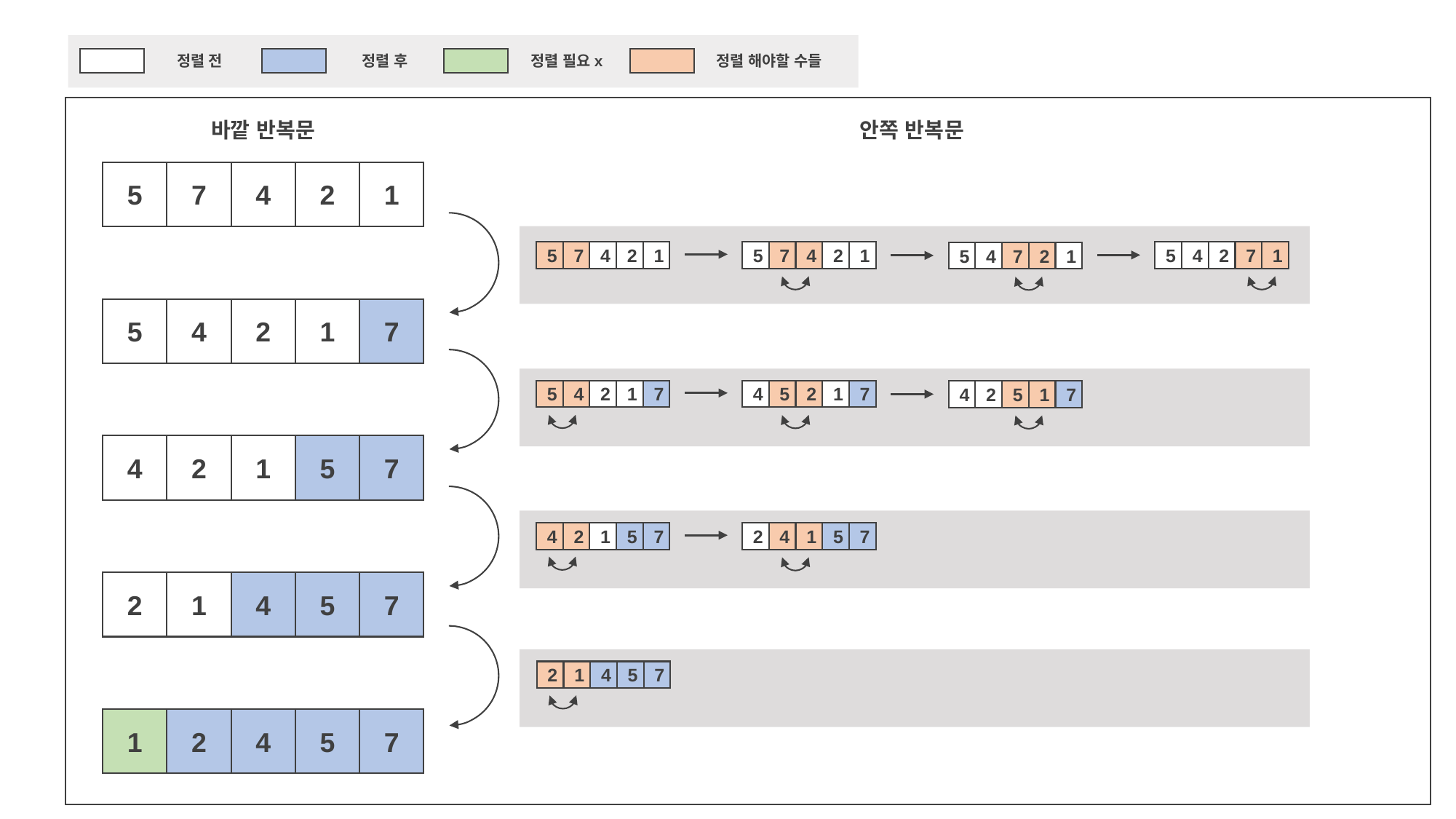

정렬 전
정렬 후
정렬 필요x
정렬 해야할 수들

바깥 반복문
안쪽 반복문
5
7
4
2
1

5
7
4
2
1
5
7
4
2
1
5
4
2
7
1
5
4
7
2
1

5
4
2
1
7

5
4
2
1
7
4
5
2
1
7
4
2
5
1
7

4
2
1
5
7

4
2
1
5
7
2
4
1
5
7

2
1
4
5
7

2
1
4
5
7

1
2
4
5
7